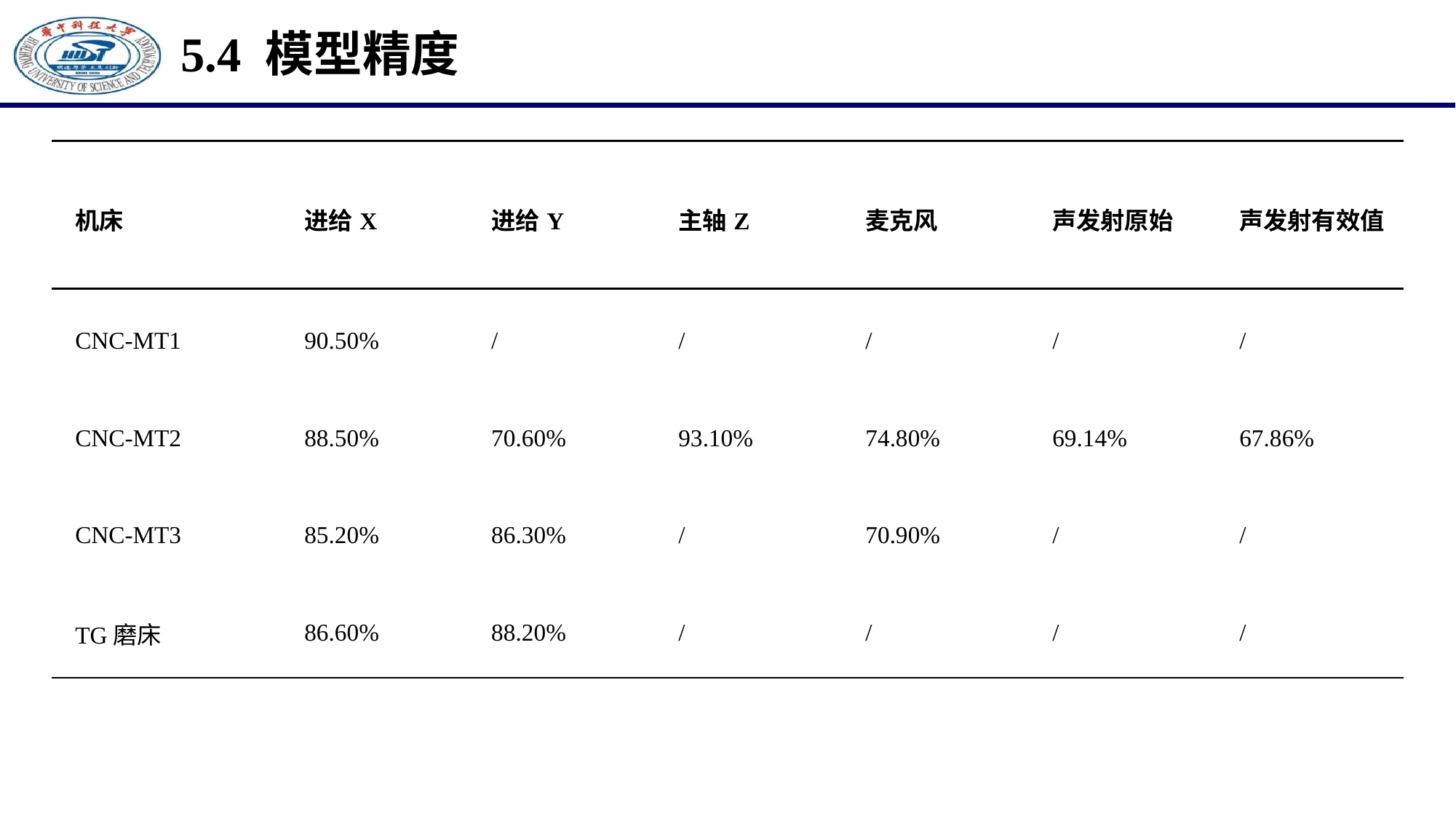

# 5.4 模型精度
| 机床 | 进给X | 进给Y | 主轴Z | 麦克风 | 声发射原始 | 声发射有效值 |
| --- | --- | --- | --- | --- | --- | --- |
| CNC-MT1 | 90.50% | / | / | / | / | / |
| CNC-MT2 | 88.50% | 70.60% | 93.10% | 74.80% | 69.14% | 67.86% |
| CNC-MT3 | 85.20% | 86.30% | / | 70.90% | / | / |
| TG磨床 | 86.60% | 88.20% | / | / | / | / |